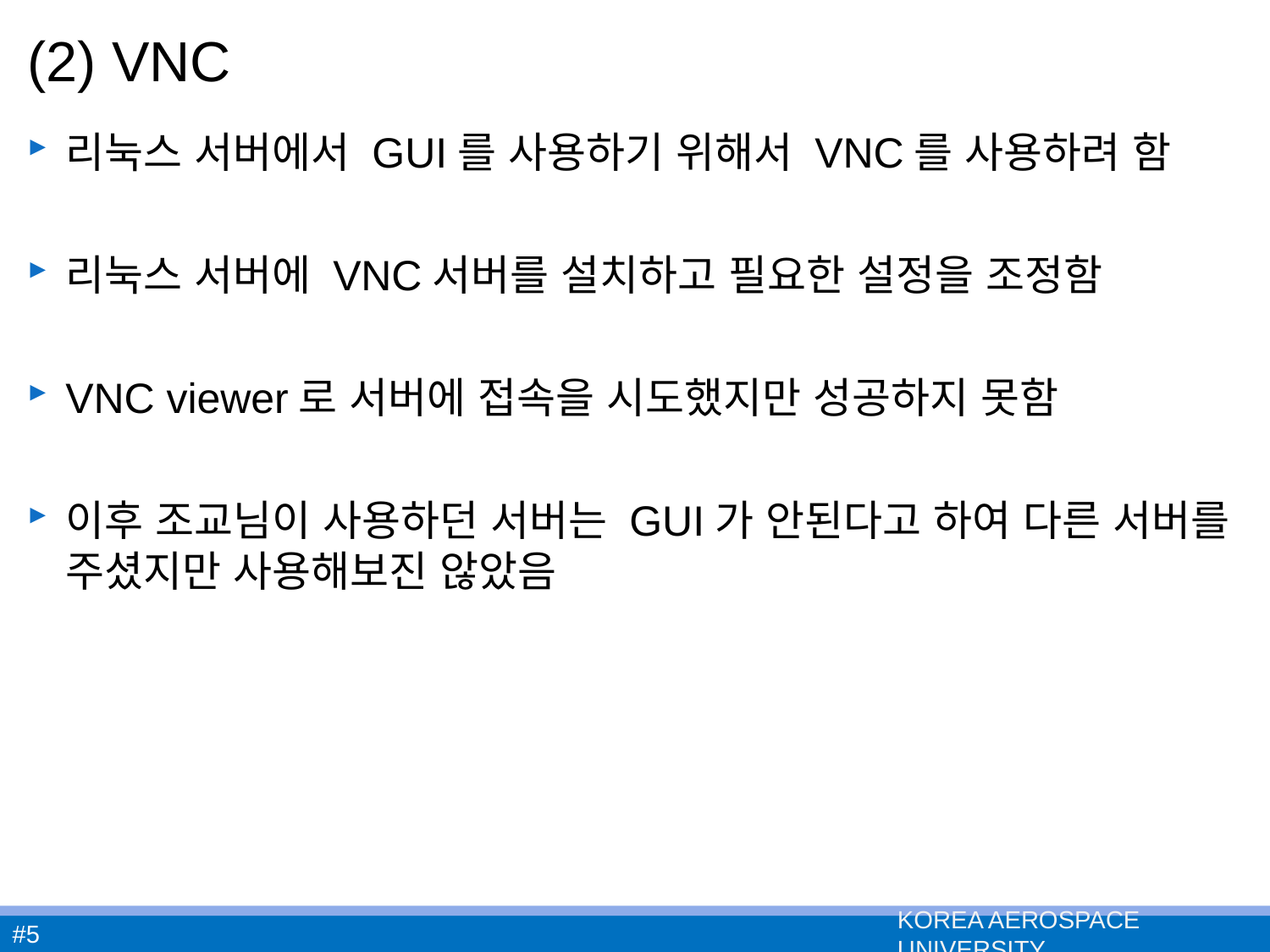

# (2) VNC
리눅스 서버에서 GUI를 사용하기 위해서 VNC를 사용하려 함

리눅스 서버에 VNC서버를 설치하고 필요한 설정을 조정함

VNC viewer로 서버에 접속을 시도했지만 성공하지 못함

이후 조교님이 사용하던 서버는 GUI가 안된다고 하여 다른 서버를 주셨지만 사용해보진 않았음
#5